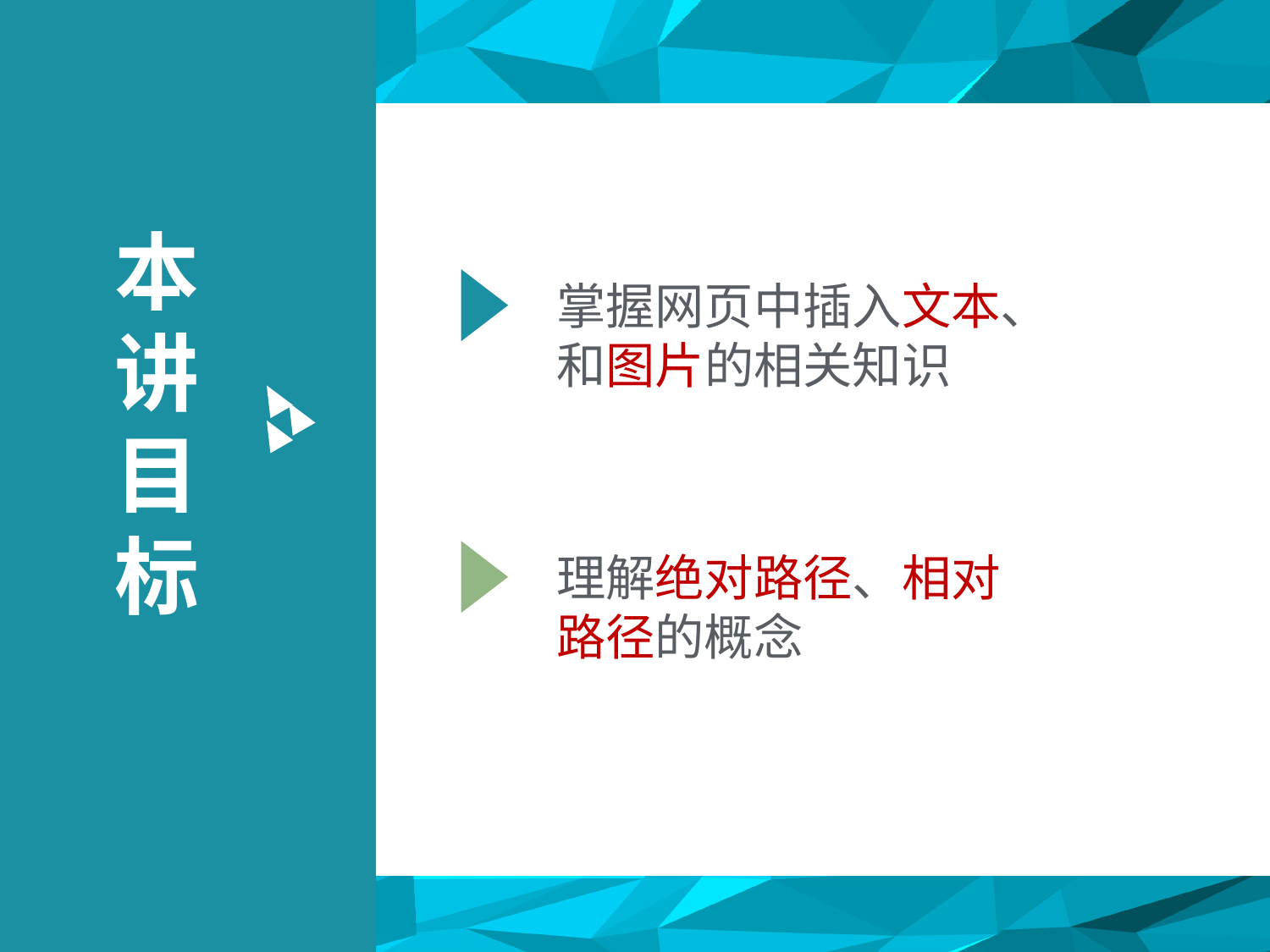

本讲目标
掌握网页中插入文本、和图片的相关知识

理解绝对路径、相对路径的概念